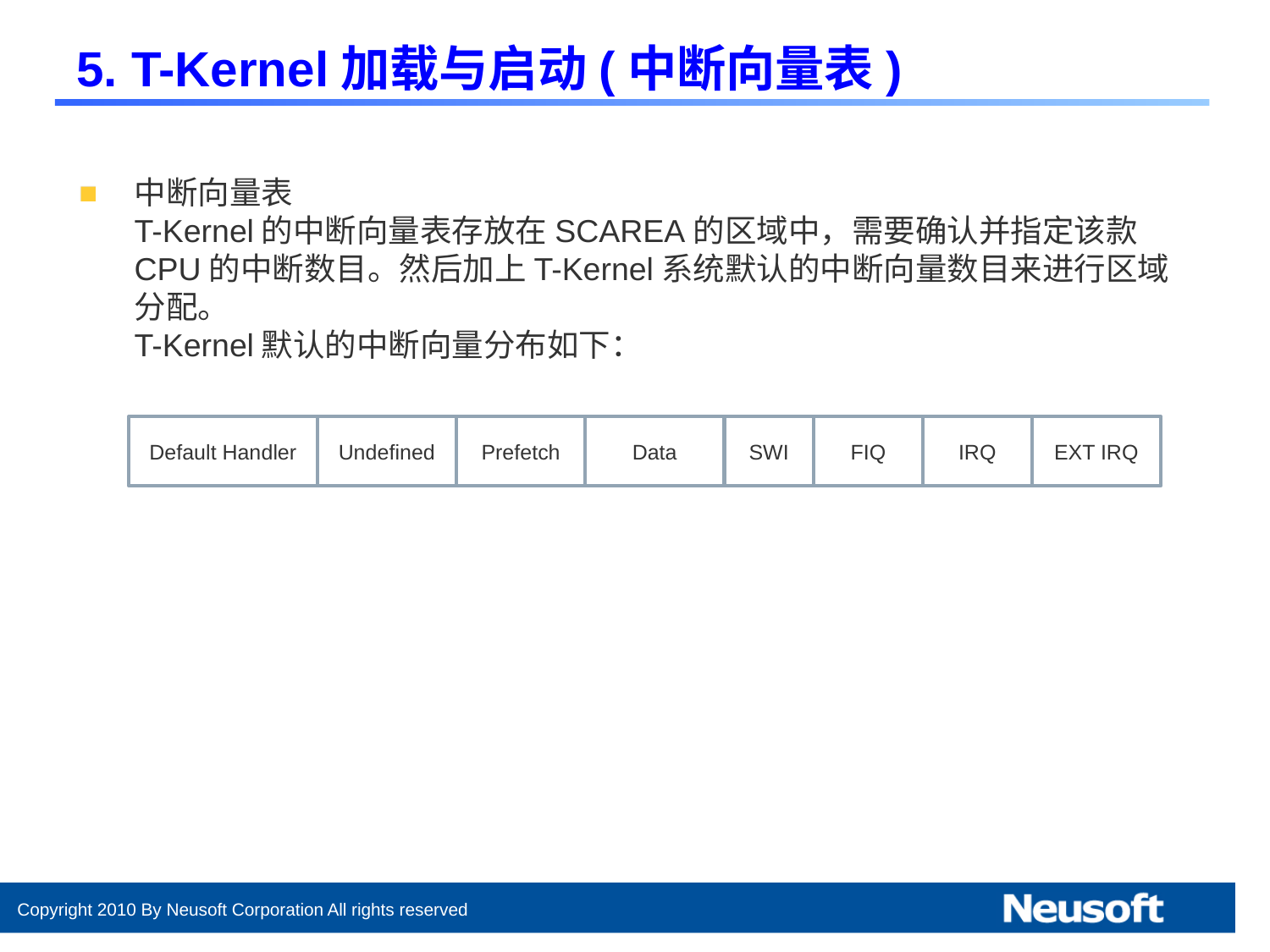

# 5. T-Kernel加载与启动(中断向量表)
中断向量表
	T-Kernel的中断向量表存放在SCAREA的区域中，需要确认并指定该款CPU的中断数目。然后加上T-Kernel系统默认的中断向量数目来进行区域分配。
	T-Kernel默认的中断向量分布如下：

Default Handler
Undefined
Prefetch
Data
SWI
FIQ
IRQ
EXT IRQ